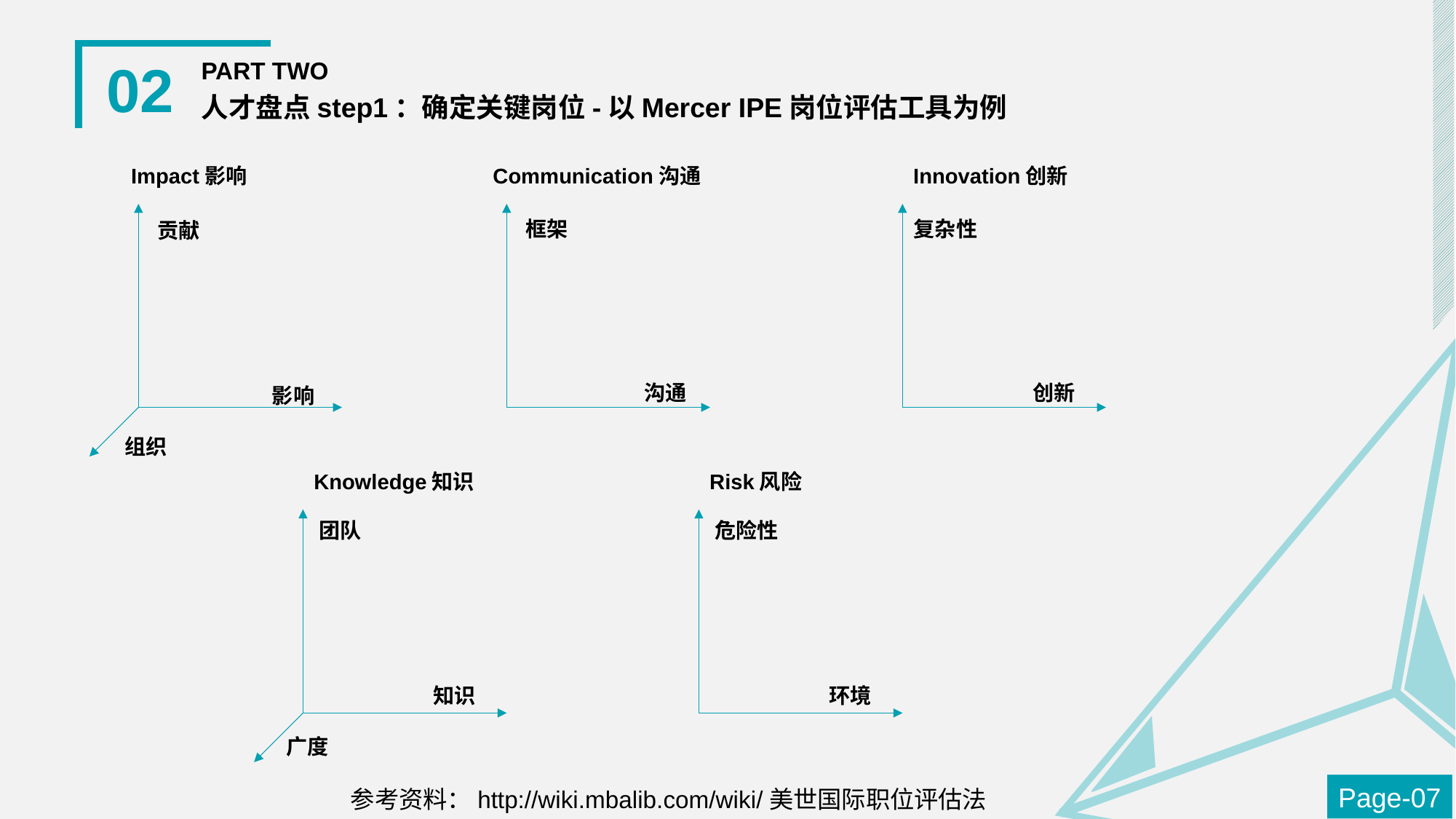

02
PART TWO
人才盘点step1：确定关键岗位-以Mercer IPE岗位评估工具为例
Impact影响
Communication沟通
Innovation创新
框架
复杂性
贡献
沟通
创新
影响
组织
Knowledge知识
Risk风险
团队
危险性
知识
环境
广度
Page-02
Page-07
参考资料：http://wiki.mbalib.com/wiki/美世国际职位评估法